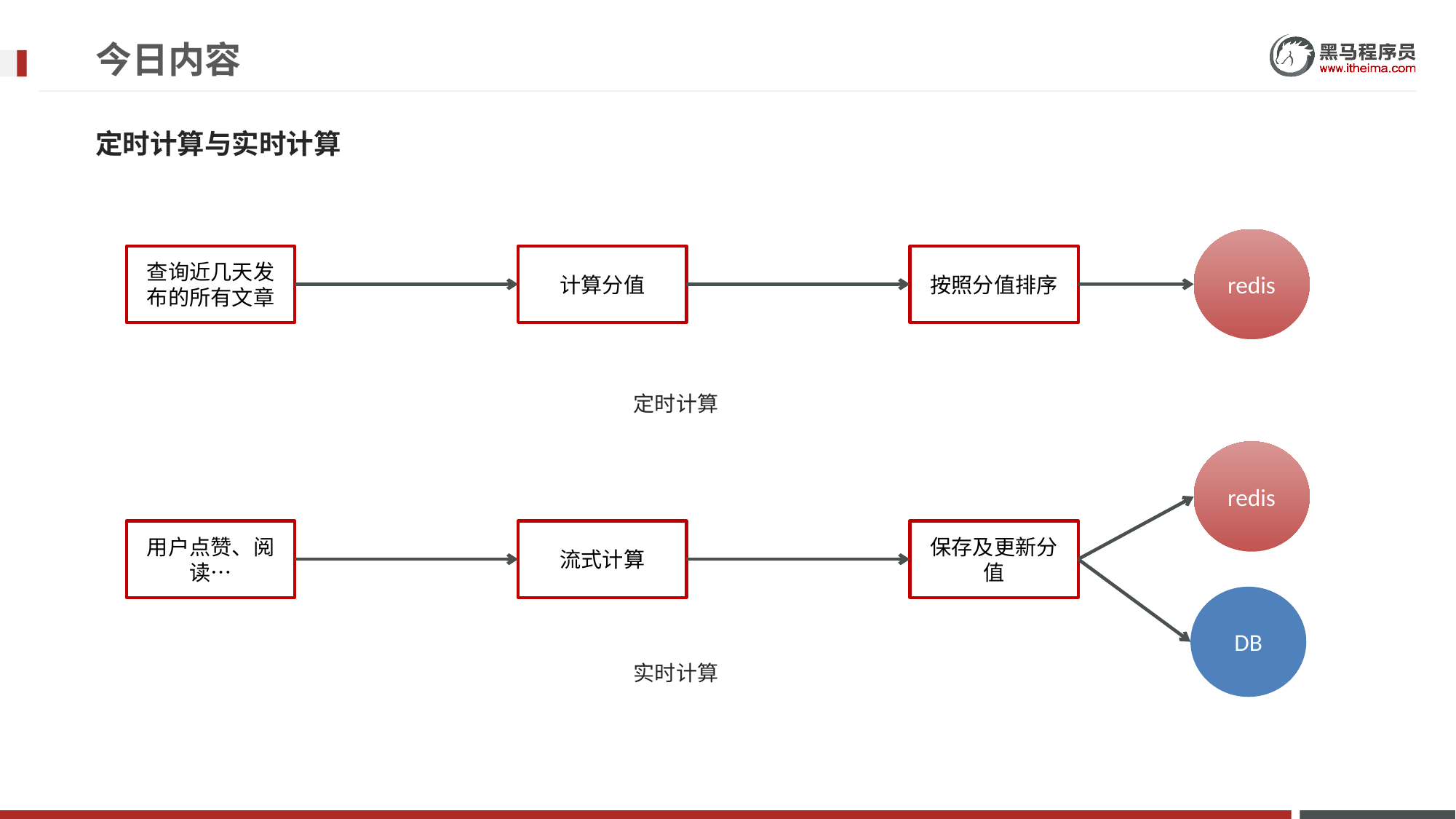

# 今日内容
定时计算与实时计算
redis
查询近几天发布的所有文章
计算分值
按照分值排序
定时计算
redis
用户点赞、阅读…
流式计算
保存及更新分值
DB
实时计算